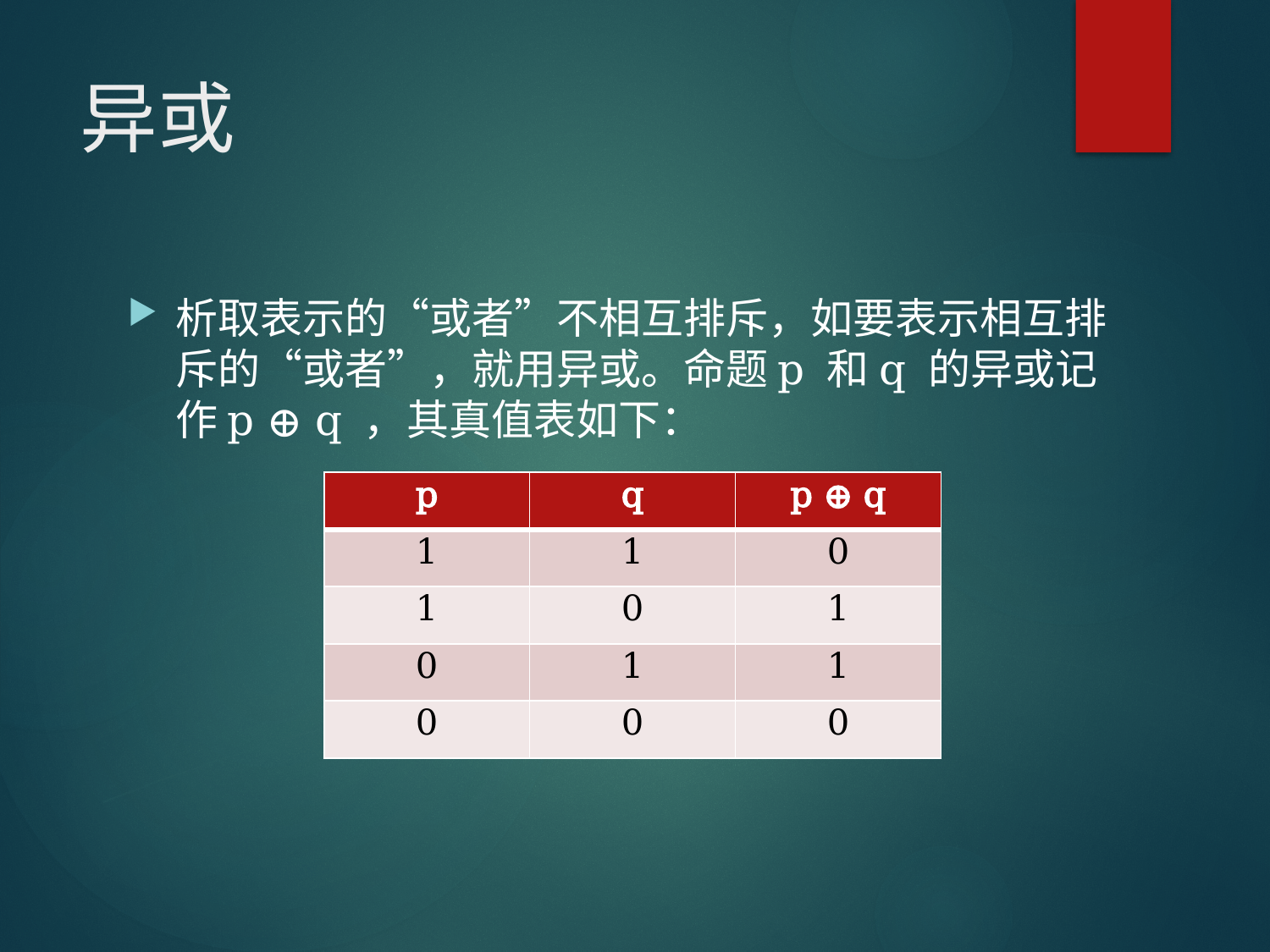

# 异或
析取表示的“或者”不相互排斥，如要表示相互排斥的“或者”，就用异或。命题p 和q 的异或记作p ⊕ q ，其真值表如下：

| p | q | p ⊕ q |
| --- | --- | --- |
| 1 | 1 | 0 |
| 1 | 0 | 1 |
| 0 | 1 | 1 |
| 0 | 0 | 0 |